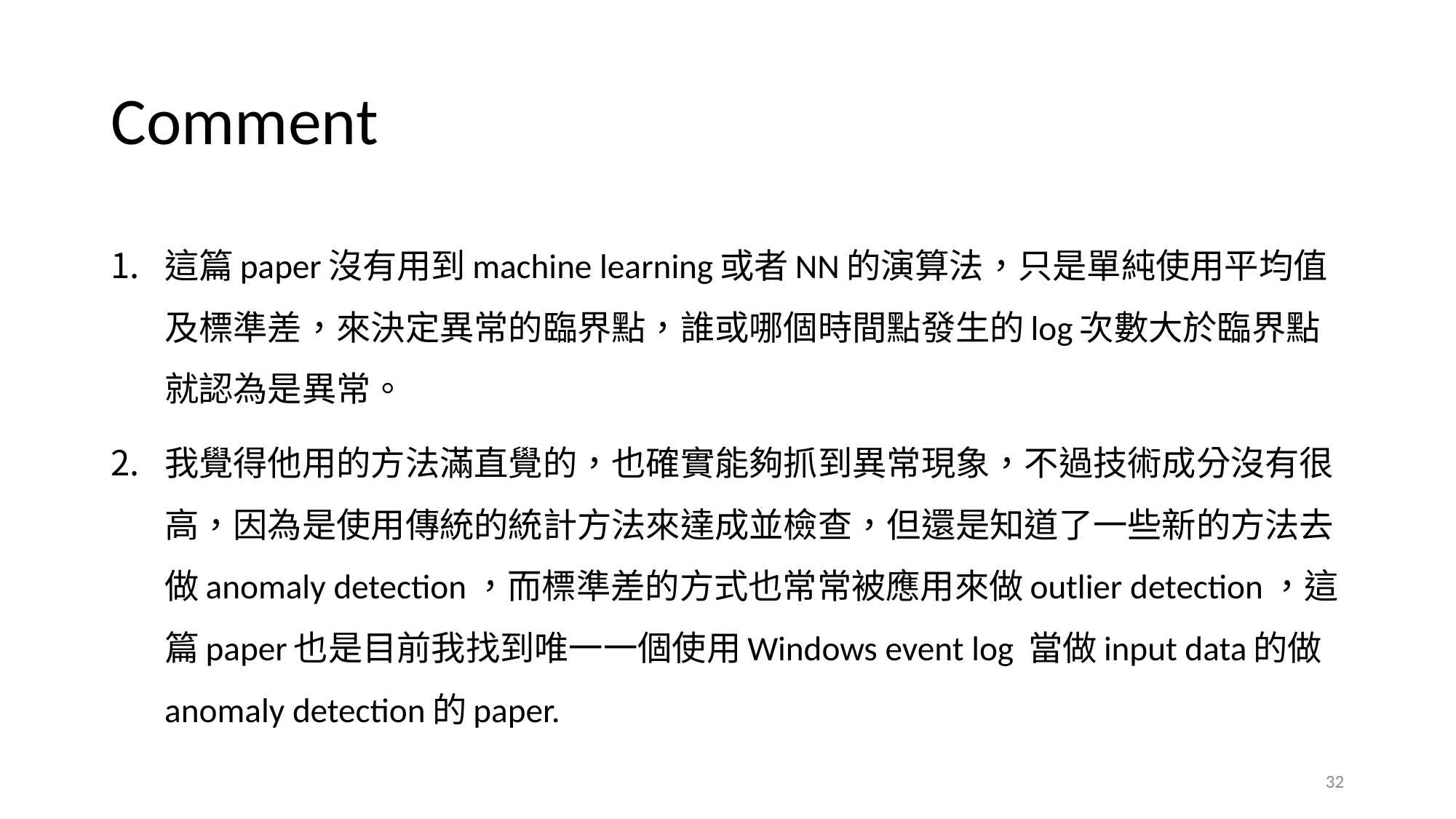

# Comment
這篇paper沒有用到machine learning或者NN的演算法，只是單純使用平均值及標準差，來決定異常的臨界點，誰或哪個時間點發生的log次數大於臨界點就認為是異常。
我覺得他用的方法滿直覺的，也確實能夠抓到異常現象，不過技術成分沒有很高，因為是使用傳統的統計方法來達成並檢查，但還是知道了一些新的方法去做anomaly detection，而標準差的方式也常常被應用來做outlier detection，這篇paper也是目前我找到唯一一個使用Windows event log 當做input data的做anomaly detection的paper.
32